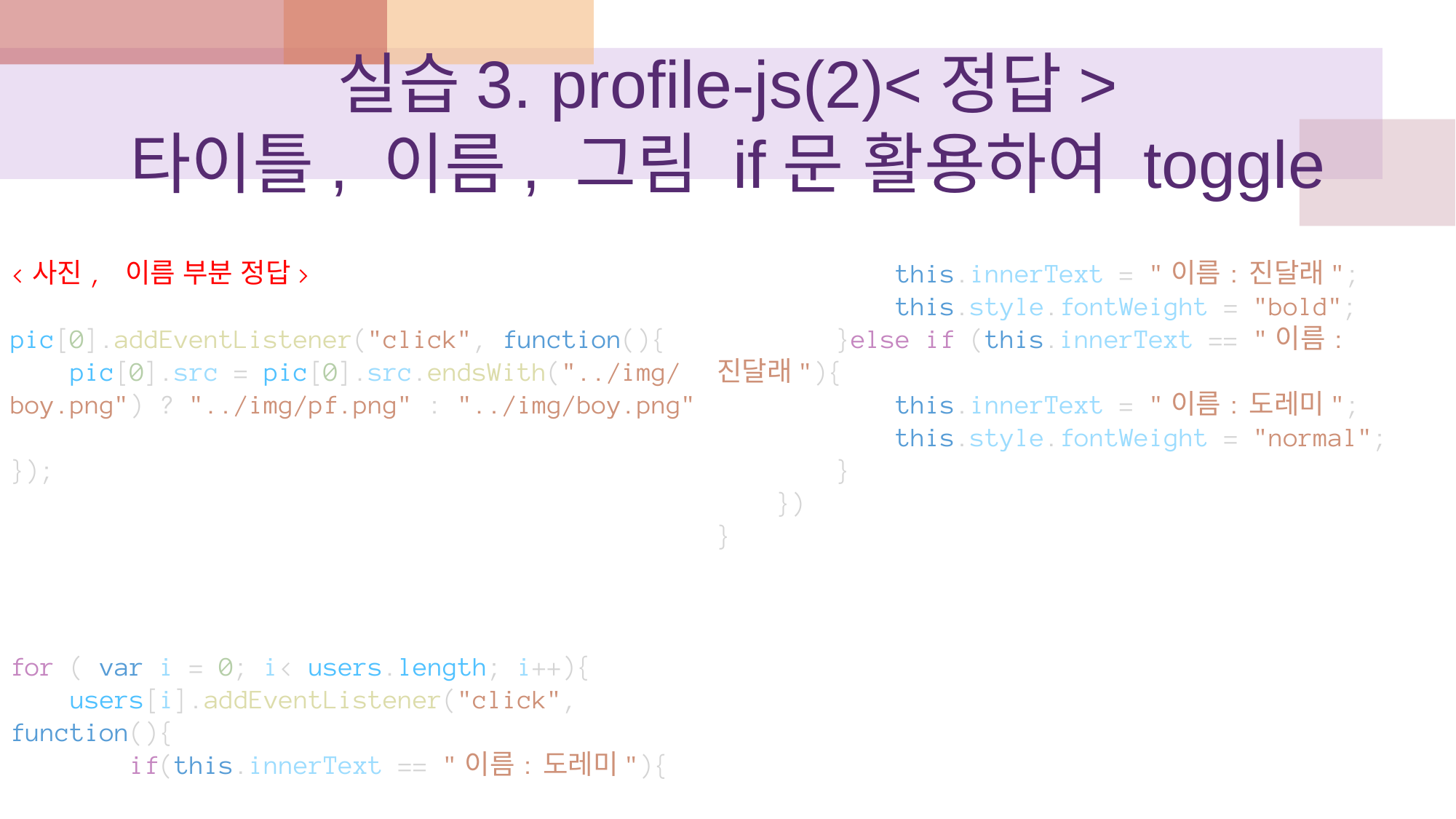

# 실습3. profile-js(2)<정답> 타이틀, 이름, 그림 if문 활용하여 toggle
<사진, 이름 부분 정답>

pic[0].addEventListener("click", function(){
    pic[0].src = pic[0].src.endsWith("../img/boy.png") ? "../img/pf.png" : "../img/boy.png"

});
for ( var i = 0; i< users.length; i++){
    users[i].addEventListener("click", function(){
        if(this.innerText == "이름:도레미"){
            this.innerText = "이름:진달래";
            this.style.fontWeight = "bold";
        }else if (this.innerText == "이름:진달래"){
            this.innerText = "이름:도레미";
            this.style.fontWeight = "normal";
        }
    })
}